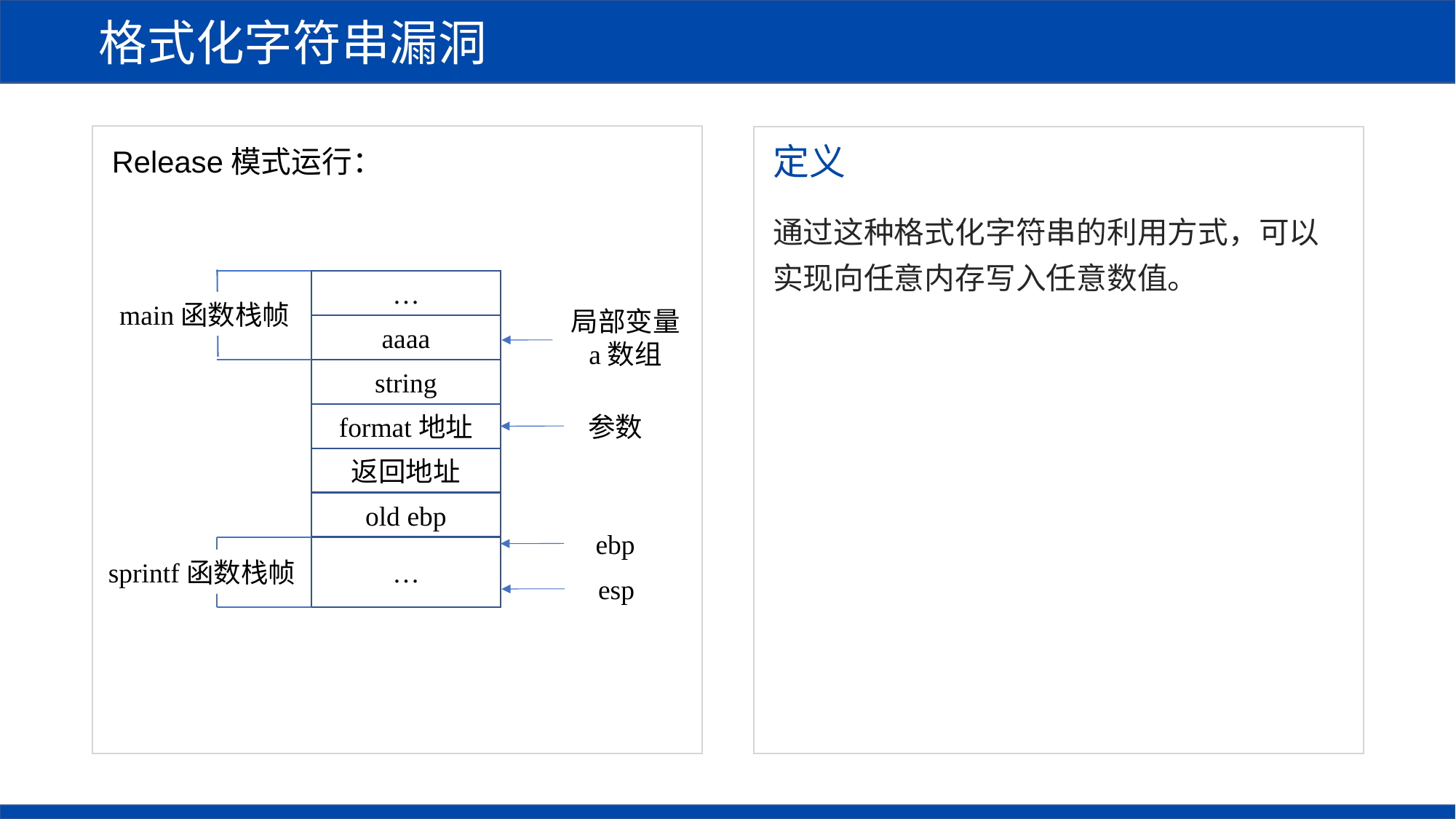

格式化字符串漏洞

定义
Release模式运行：
通过这种格式化字符串的利用方式，可以实现向任意内存写入任意数值。
…
main函数栈帧
局部变量
a数组
aaaa
string
参数
format地址
返回地址
old ebp
ebp
…
sprintf函数栈帧
esp